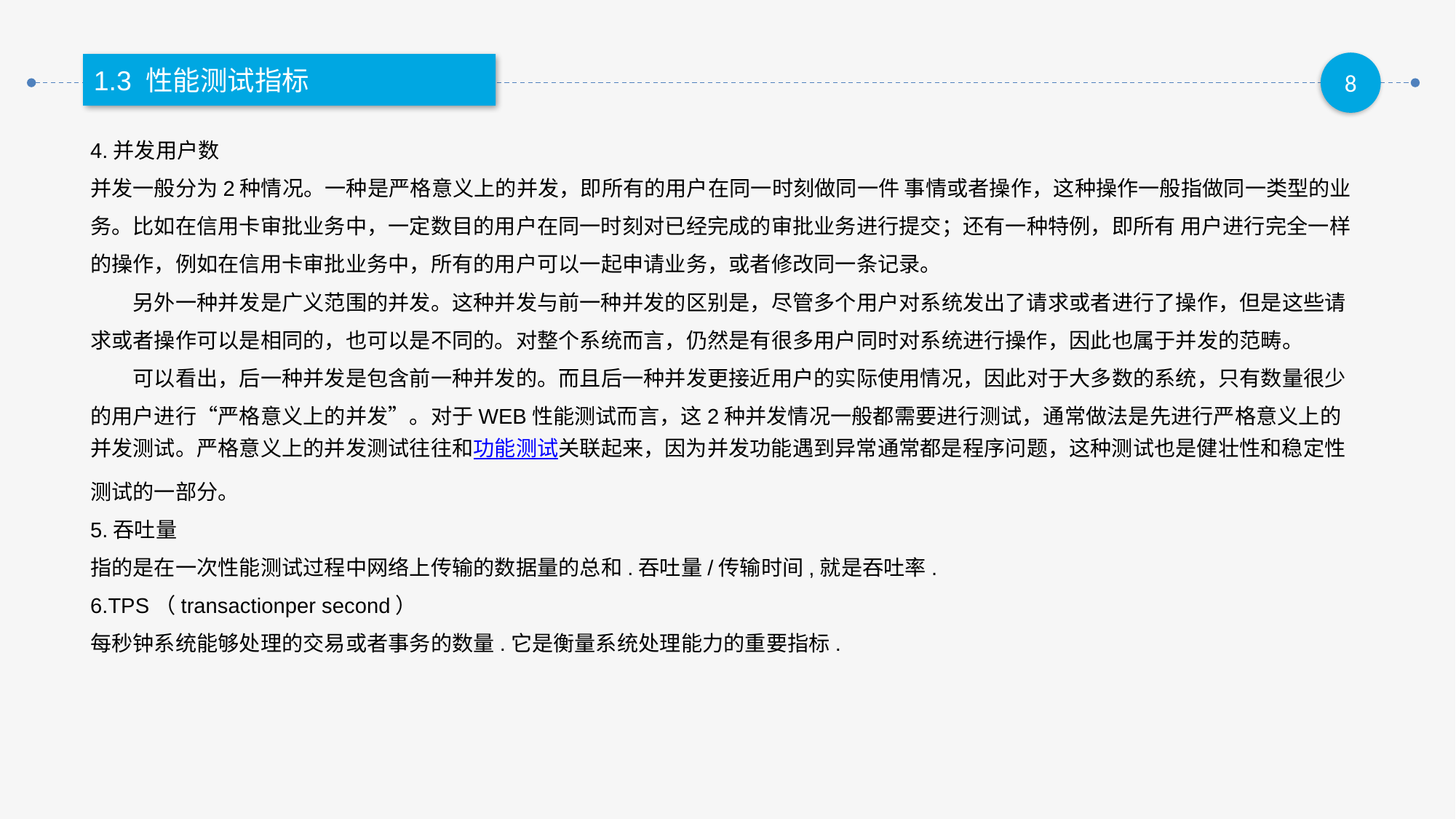

1.3 性能测试指标
4.并发用户数
并发一般分为2种情况。一种是严格意义上的并发，即所有的用户在同一时刻做同一件 事情或者操作，这种操作一般指做同一类型的业务。比如在信用卡审批业务中，一定数目的用户在同一时刻对已经完成的审批业务进行提交；还有一种特例，即所有 用户进行完全一样的操作，例如在信用卡审批业务中，所有的用户可以一起申请业务，或者修改同一条记录。
　　另外一种并发是广义范围的并发。这种并发与前一种并发的区别是，尽管多个用户对系统发出了请求或者进行了操作，但是这些请求或者操作可以是相同的，也可以是不同的。对整个系统而言，仍然是有很多用户同时对系统进行操作，因此也属于并发的范畴。
　　可以看出，后一种并发是包含前一种并发的。而且后一种并发更接近用户的实际使用情况，因此对于大多数的系统，只有数量很少的用户进行“严格意义上的并发”。对于WEB性能测试而言，这2种并发情况一般都需要进行测试，通常做法是先进行严格意义上的并发测试。严格意义上的并发测试往往和功能测试关联起来，因为并发功能遇到异常通常都是程序问题，这种测试也是健壮性和稳定性测试的一部分。
5.吞吐量
指的是在一次性能测试过程中网络上传输的数据量的总和.吞吐量/传输时间,就是吞吐率.
6.TPS（transactionper second）
每秒钟系统能够处理的交易或者事务的数量.它是衡量系统处理能力的重要指标.